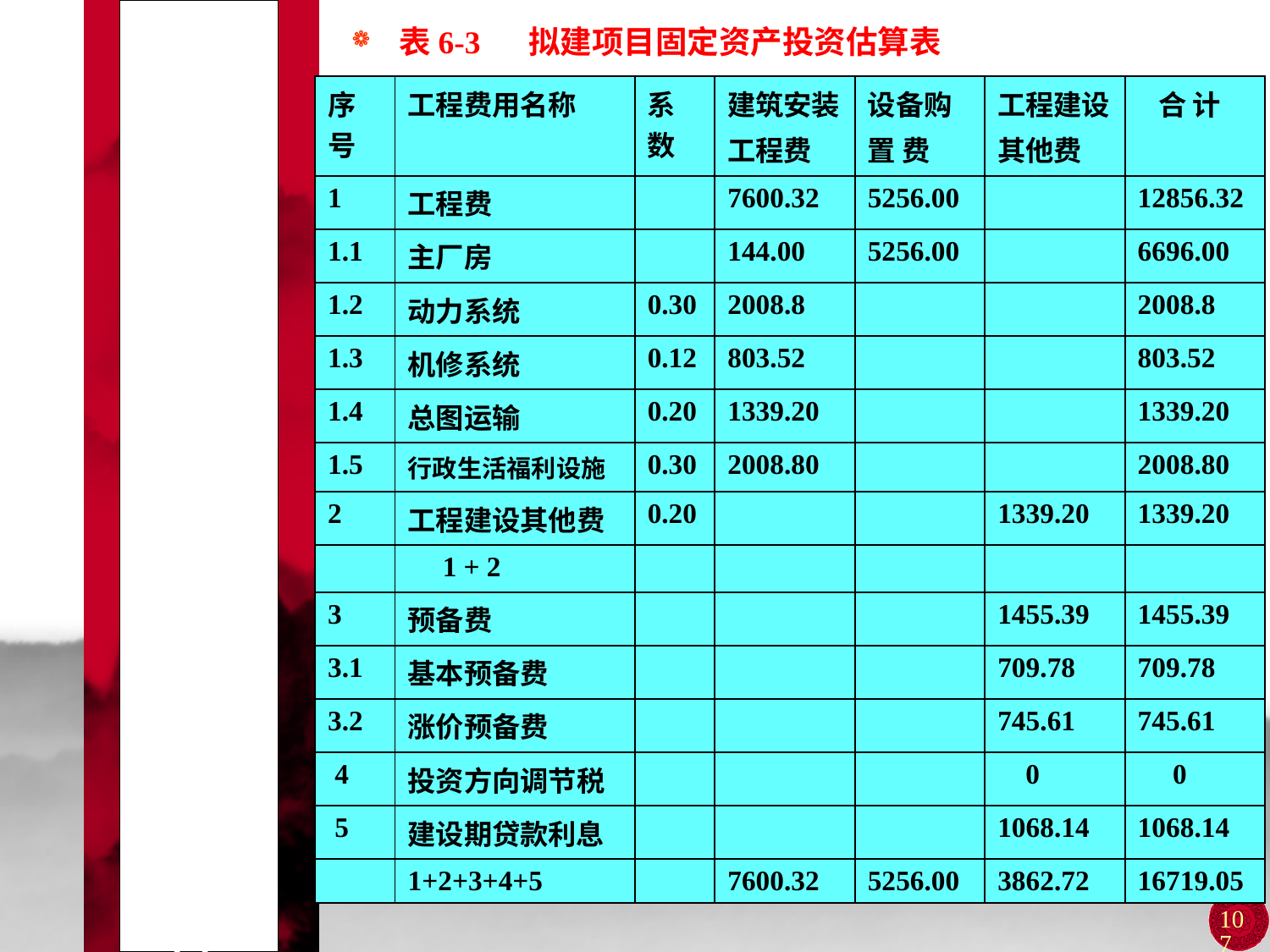

# 第一节    工程项目的投资估算
表6-3     拟建项目固定资产投资估算表

项目固定资产投资额= 16719.05 (万元)
| 序号 | 工程费用名称 | 系数 | 建筑安装 工程费 | 设备购 置 费 | 工程建设 其他费 | 合 计 |
| --- | --- | --- | --- | --- | --- | --- |
| 1 | 工程费 |  | 7600.32 | 5256.00 |  | 12856.32 |
| 1.1 | 主厂房 |  | 144.00 | 5256.00 |  | 6696.00 |
| 1.2 | 动力系统 | 0.30 | 2008.8 |  |  | 2008.8 |
| 1.3 | 机修系统 | 0.12 | 803.52 |  |  | 803.52 |
| 1.4 | 总图运输 | 0.20 | 1339.20 |  |  | 1339.20 |
| 1.5 | 行政生活福利设施 | 0.30 | 2008.80 |  |  | 2008.80 |
| 2 | 工程建设其他费 | 0.20 |  |  | 1339.20 | 1339.20 |
|  | 1 + 2 |  |  |  |  |  |
| 3 | 预备费 |  |  |  | 1455.39 | 1455.39 |
| 3.1 | 基本预备费 |  |  |  | 709.78 | 709.78 |
| 3.2 | 涨价预备费 |  |  |  | 745.61 | 745.61 |
| 4 | 投资方向调节税 |  |  |  | 0 | 0 |
| 5 | 建设期贷款利息 |  |  |  | 1068.14 | 1068.14 |
|  | 1+2+3+4+5 |  | 7600.32 | 5256.00 | 3862.72 | 16719.05 |
107